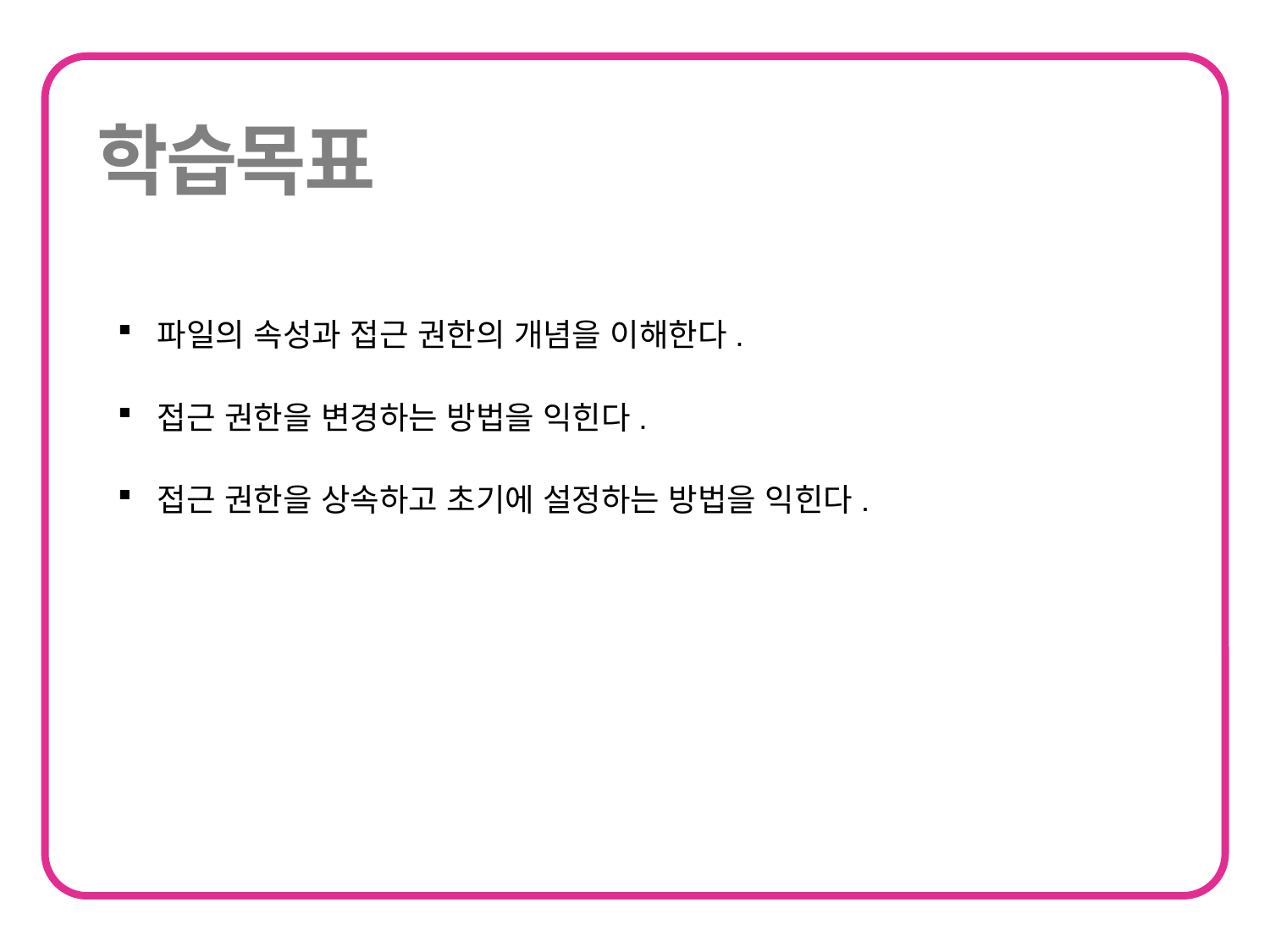

파일의 속성과 접근 권한의 개념을 이해한다.
접근 권한을 변경하는 방법을 익힌다.
접근 권한을 상속하고 초기에 설정하는 방법을 익힌다.